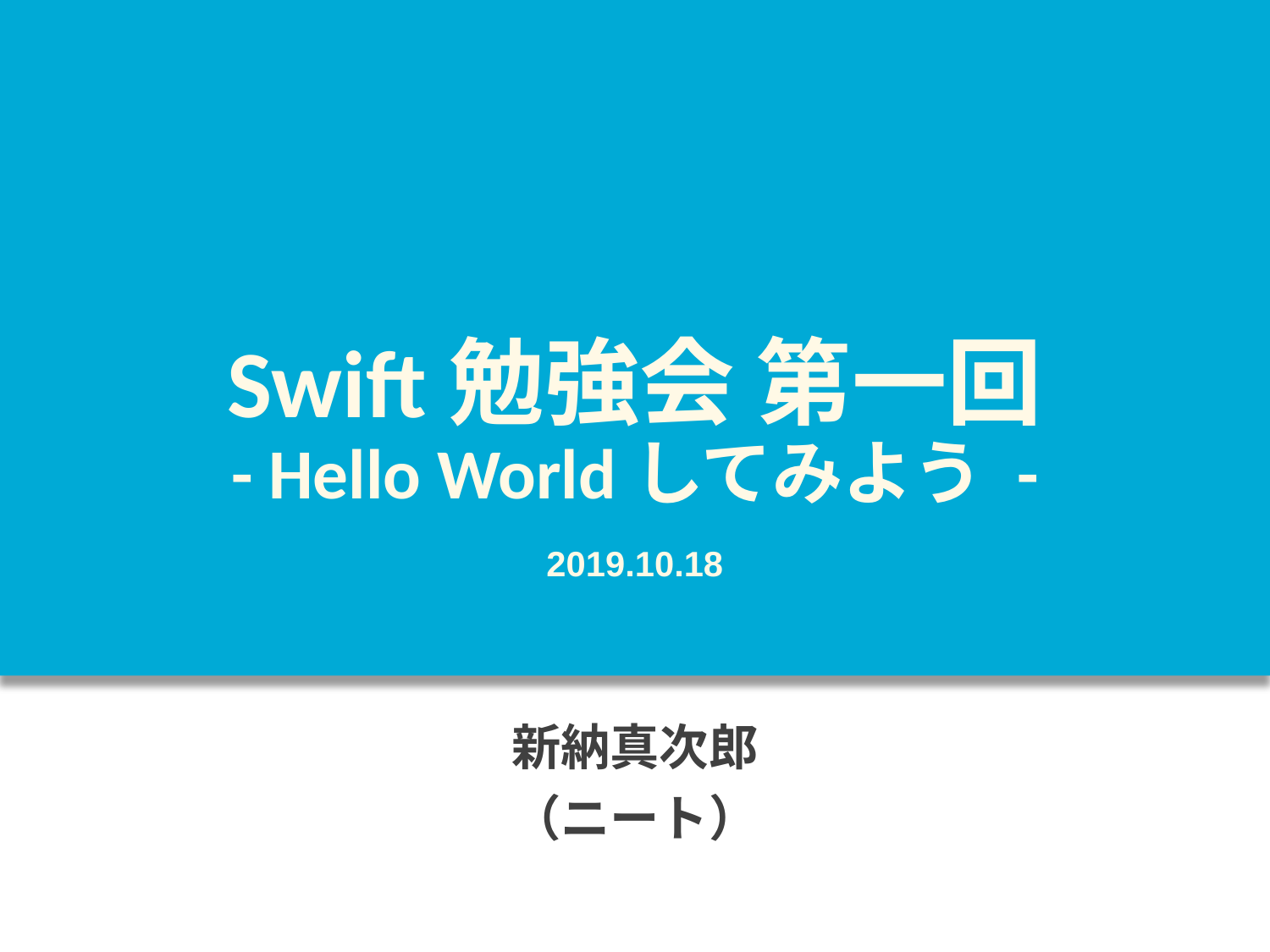

# Swift勉強会 第一回 - Hello Worldしてみよう -
2019.10.18
新納真次郎
（ニート）